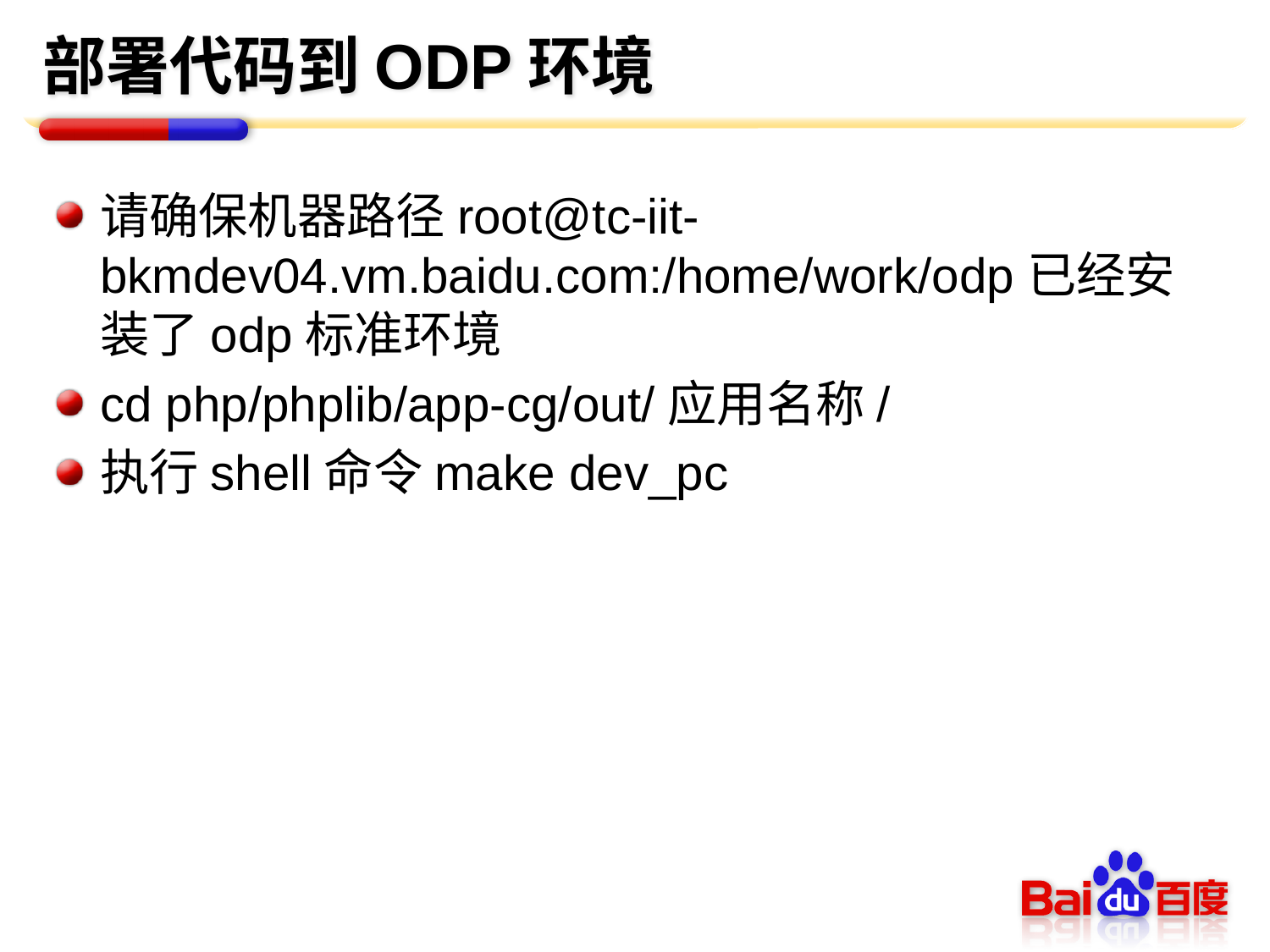

# 部署代码到ODP环境
请确保机器路径root@tc-iit-bkmdev04.vm.baidu.com:/home/work/odp已经安装了odp标准环境
cd php/phplib/app-cg/out/应用名称/
执行shell命令make dev_pc